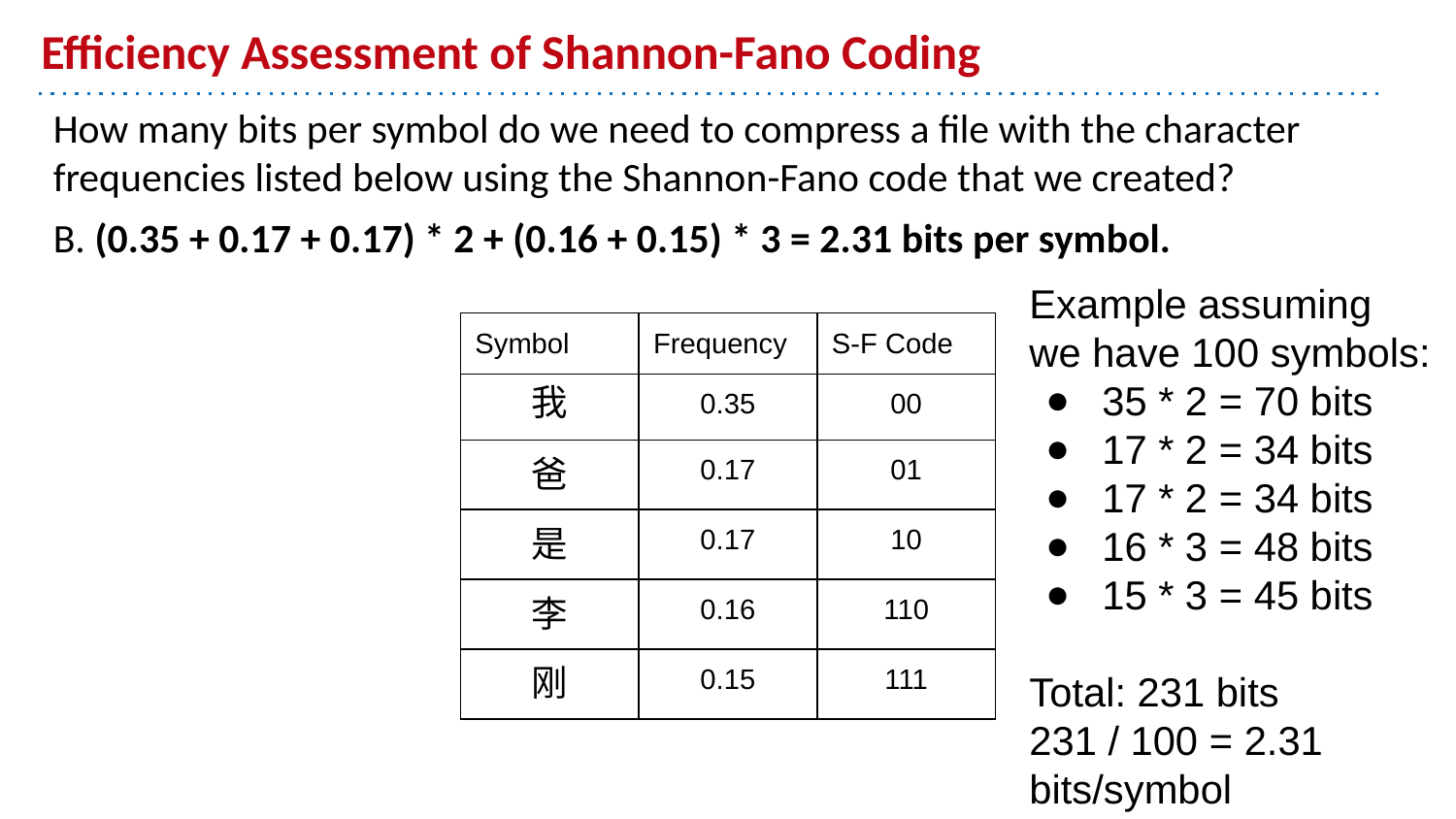

# Efficiency Assessment of Shannon-Fano Coding
How many bits per symbol do we need to compress a file with the character frequencies listed below using the Shannon-Fano code that we created?
B. (0.35 + 0.17 + 0.17) * 2 + (0.16 + 0.15) * 3 = 2.31 bits per symbol.
Example assuming we have 100 symbols:
35 * 2 = 70 bits
17 * 2 = 34 bits
17 * 2 = 34 bits
16 * 3 = 48 bits
15 * 3 = 45 bits

Total: 231 bits
231 / 100 = 2.31 bits/symbol
| Symbol | Frequency | S-F Code |
| --- | --- | --- |
| 我 | 0.35 | 00 |
| 爸 | 0.17 | 01 |
| 是 | 0.17 | 10 |
| 李 | 0.16 | 110 |
| 刚 | 0.15 | 111 |